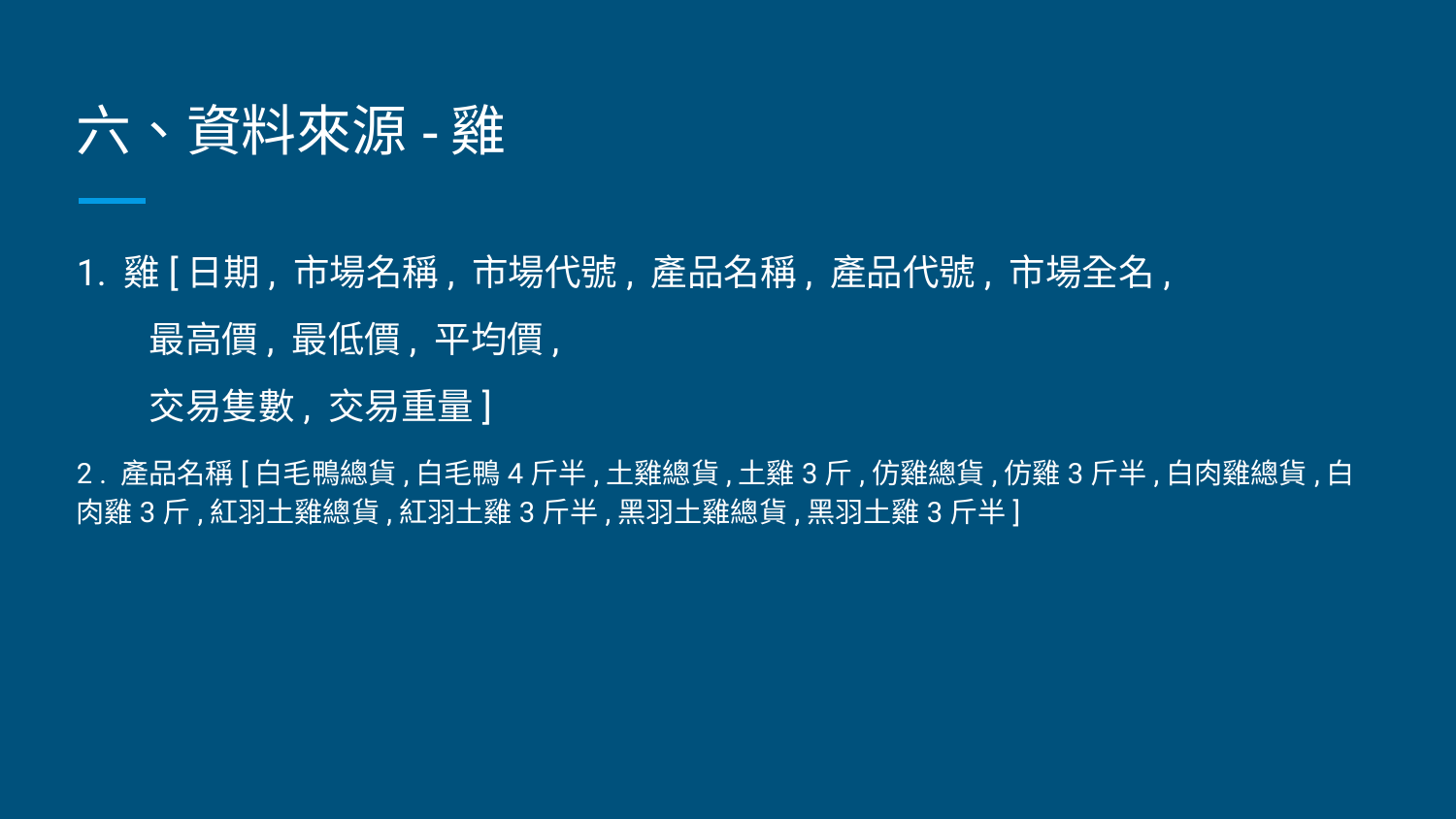

# 六、資料來源-雞
1. 雞[日期, 市場名稱, 市場代號, 產品名稱, 產品代號, 市場全名,
最高價, 最低價, 平均價,
交易隻數, 交易重量]
2 . 產品名稱[白毛鴨總貨,白毛鴨4斤半,土雞總貨,土雞3斤,仿雞總貨,仿雞3斤半,白肉雞總貨,白肉雞3斤,紅羽土雞總貨,紅羽土雞3斤半,黑羽土雞總貨,黑羽土雞3斤半]